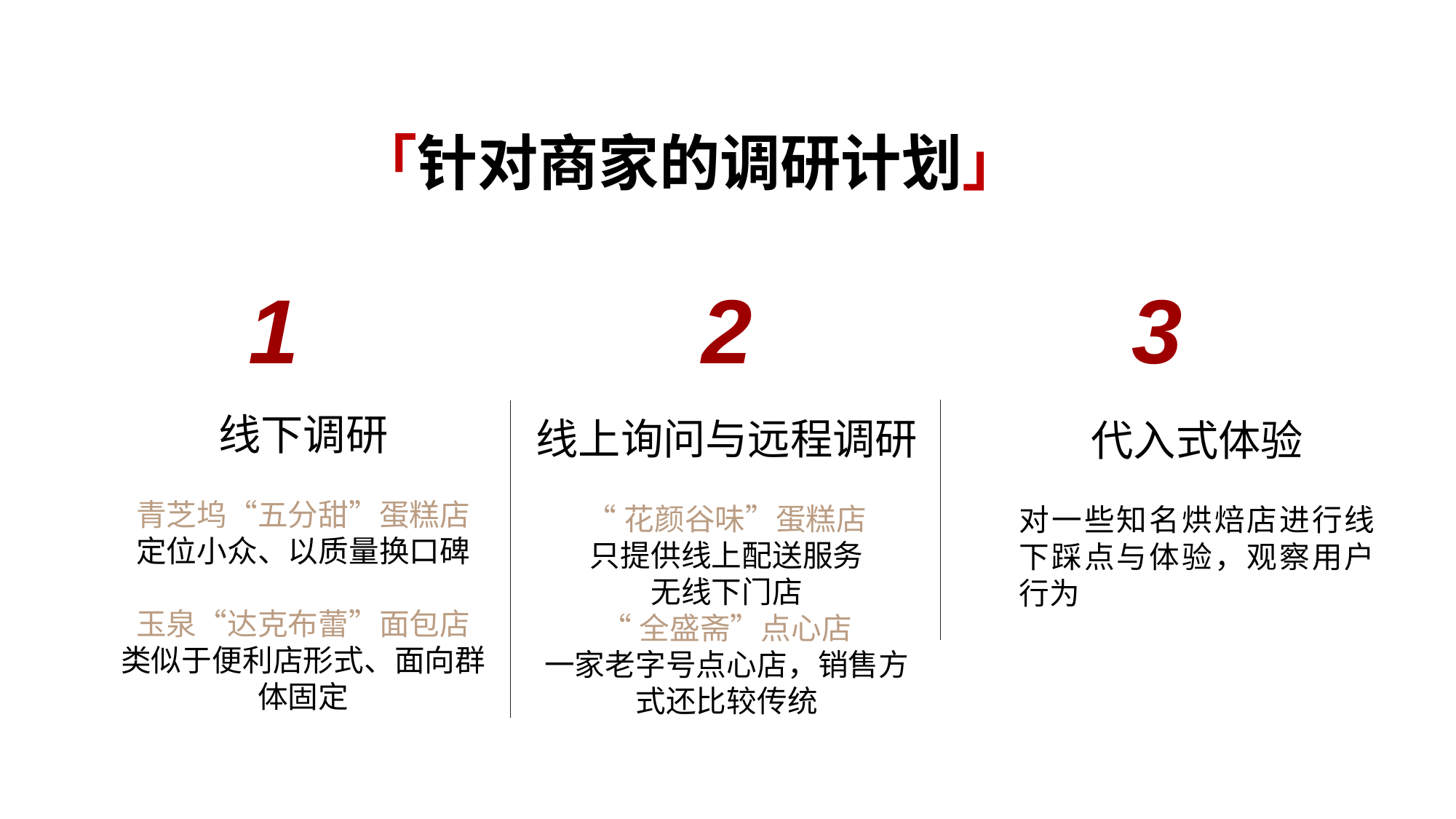

「针对商家的调研计划」
1
2
3
线下调研

青芝坞“五分甜”蛋糕店
定位小众、以质量换口碑

玉泉“达克布蕾”面包店
类似于便利店形式、面向群体固定

线上询问与远程调研

“花颜谷味”蛋糕店
只提供线上配送服务
无线下门店
“全盛斋”点心店
一家老字号点心店，销售方式还比较传统

代入式体验

对一些知名烘焙店进行线下踩点与体验，观察用户行为